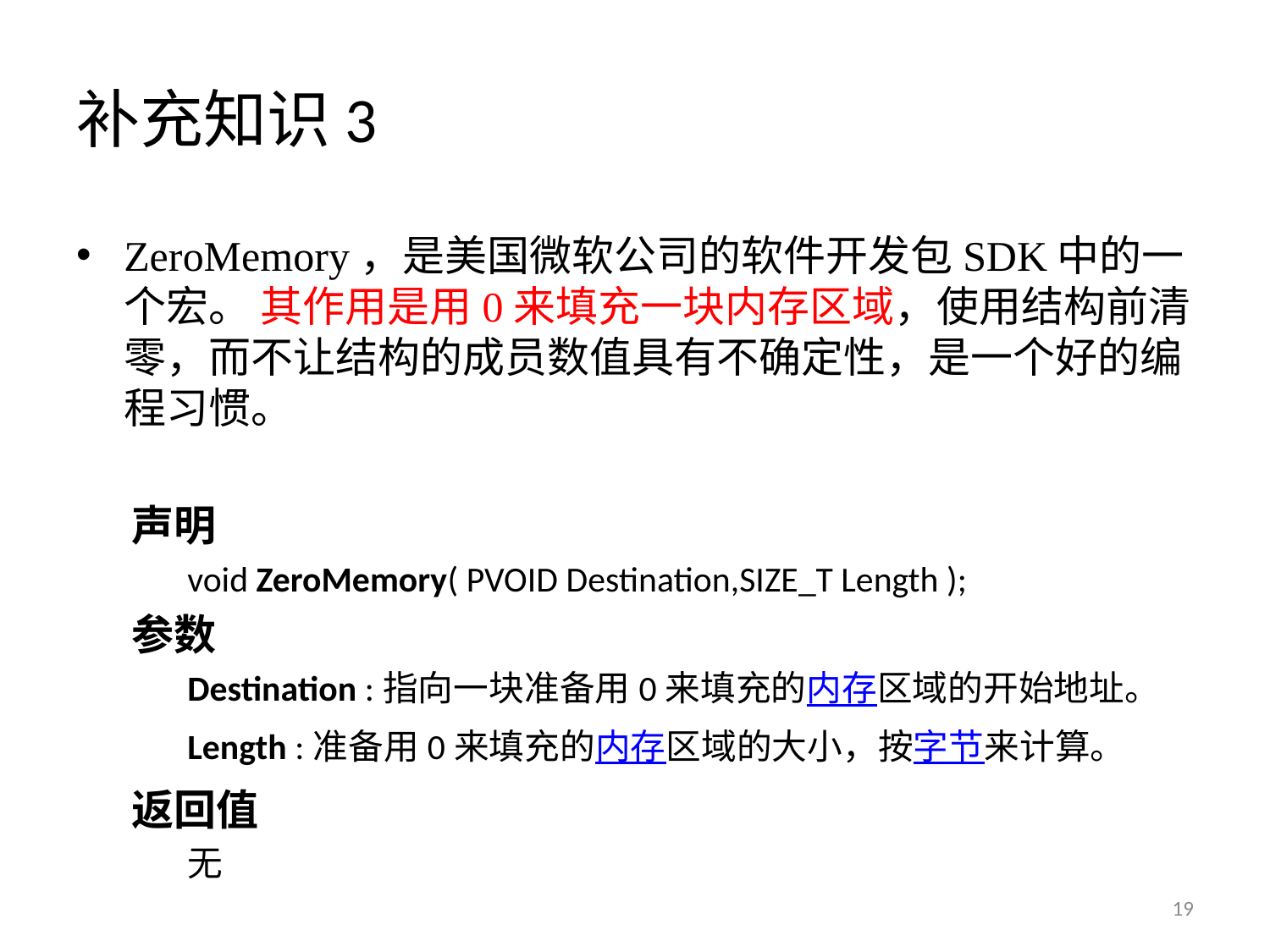

# 补充知识3
ZeroMemory，是美国微软公司的软件开发包SDK中的一个宏。 其作用是用0来填充一块内存区域，使用结构前清零，而不让结构的成员数值具有不确定性，是一个好的编程习惯。

声明
void ZeroMemory( PVOID Destination,SIZE_T Length );
参数
Destination :指向一块准备用0来填充的内存区域的开始地址。
Length :准备用0来填充的内存区域的大小，按字节来计算。
返回值
无

19